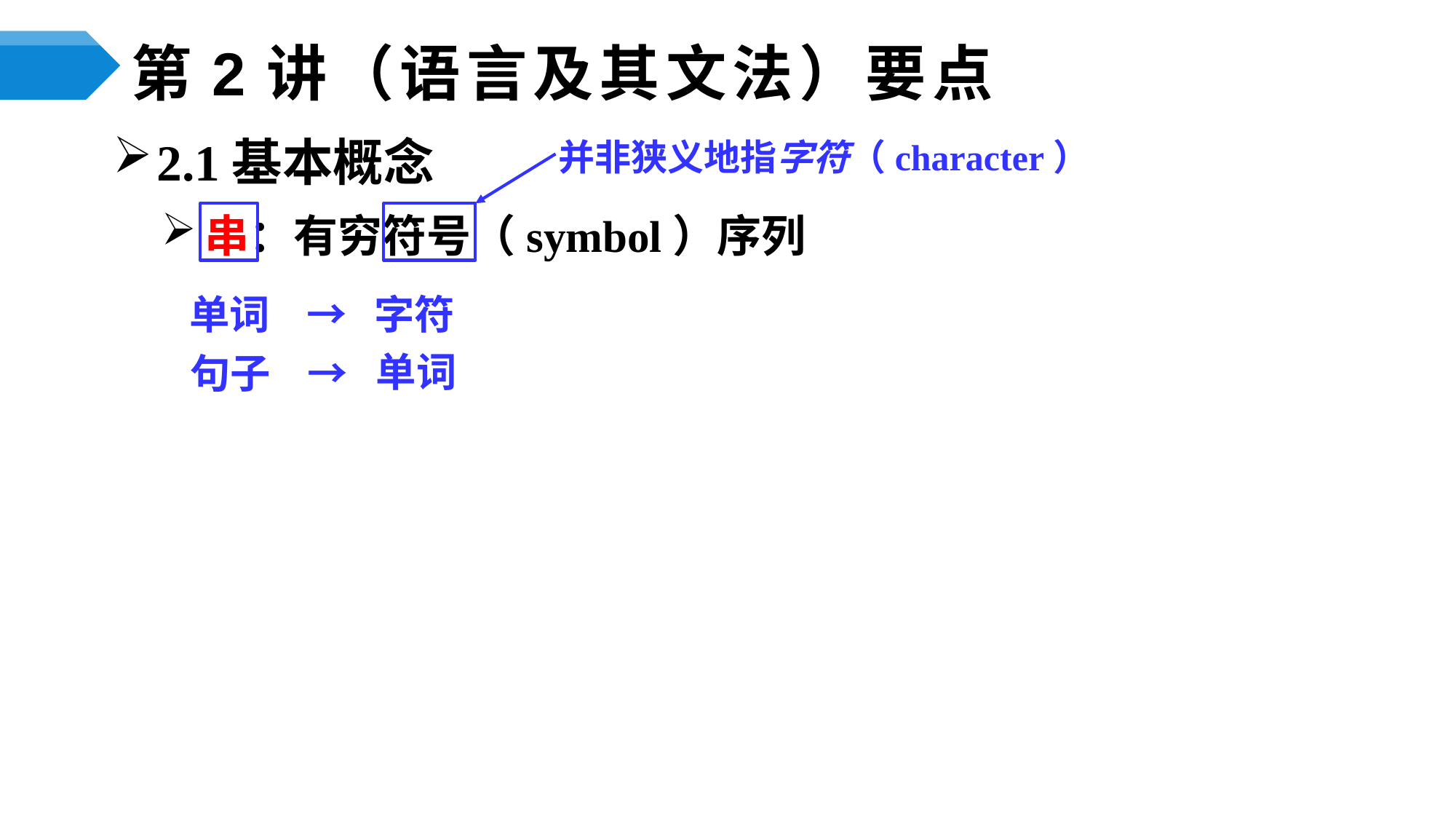

# 第2讲（语言及其文法）要点
2.1基本概念
串：有穷符号（symbol）序列
并非狭义地指字符（character）

单词    →   字符

单词
句子    →